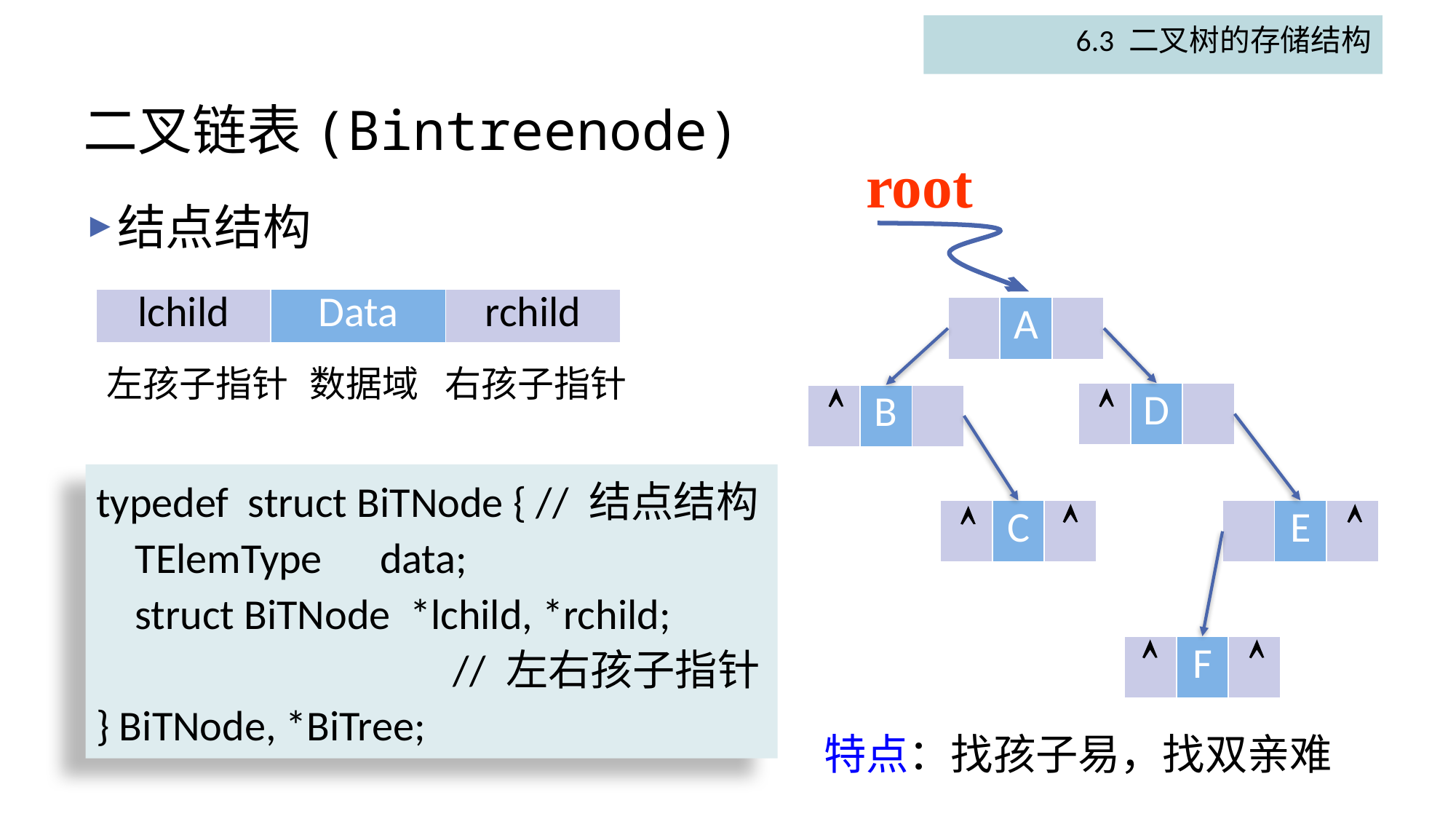

6.3 二叉树的存储结构
# 二叉链表(Bintreenode)
root
结点结构

| lchild | Data | rchild |
| --- | --- | --- |
|  | A |  |
| --- | --- | --- |
数据域
右孩子指针
左孩子指针
∧
∧
|  | D |  |
| --- | --- | --- |
|  | B |  |
| --- | --- | --- |
typedef  struct BiTNode { // 结点结构
    TElemType      data;
    struct BiTNode  *lchild, *rchild;
                                     // 左右孩子指针
} BiTNode, *BiTree;
∧
∧
∧
|  | C |  |
| --- | --- | --- |
|  | E |  |
| --- | --- | --- |
∧
∧
|  | F |  |
| --- | --- | --- |
特点：找孩子易，找双亲难